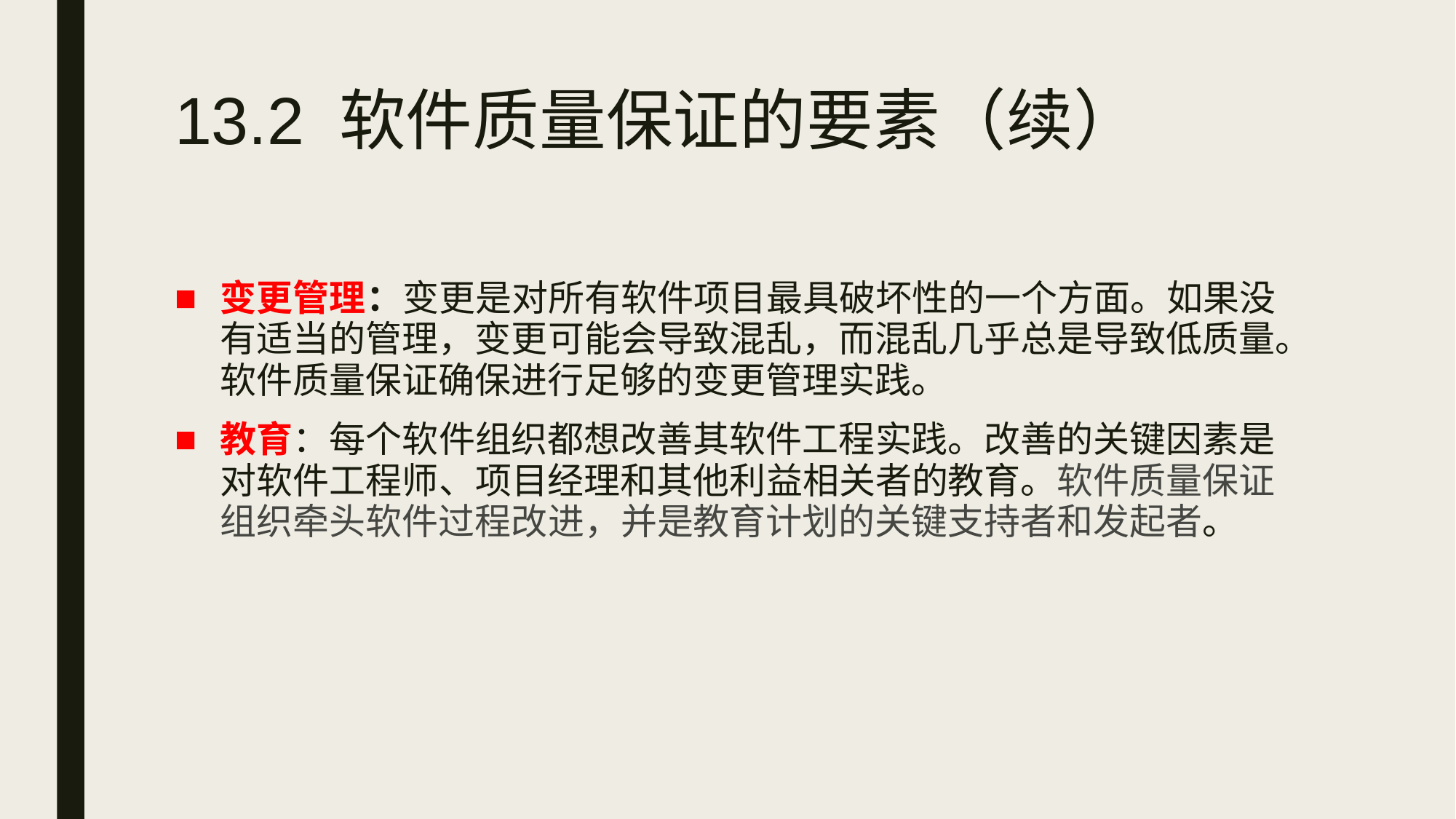

# 13.2 软件质量保证的要素（续）
变更管理：变更是对所有软件项目最具破坏性的一个方面。如果没有适当的管理，变更可能会导致混乱，而混乱几乎总是导致低质量。软件质量保证确保进行足够的变更管理实践。
教育：每个软件组织都想改善其软件工程实践。改善的关键因素是对软件工程师、项目经理和其他利益相关者的教育。软件质量保证组织牵头软件过程改进，并是教育计划的关键支持者和发起者。